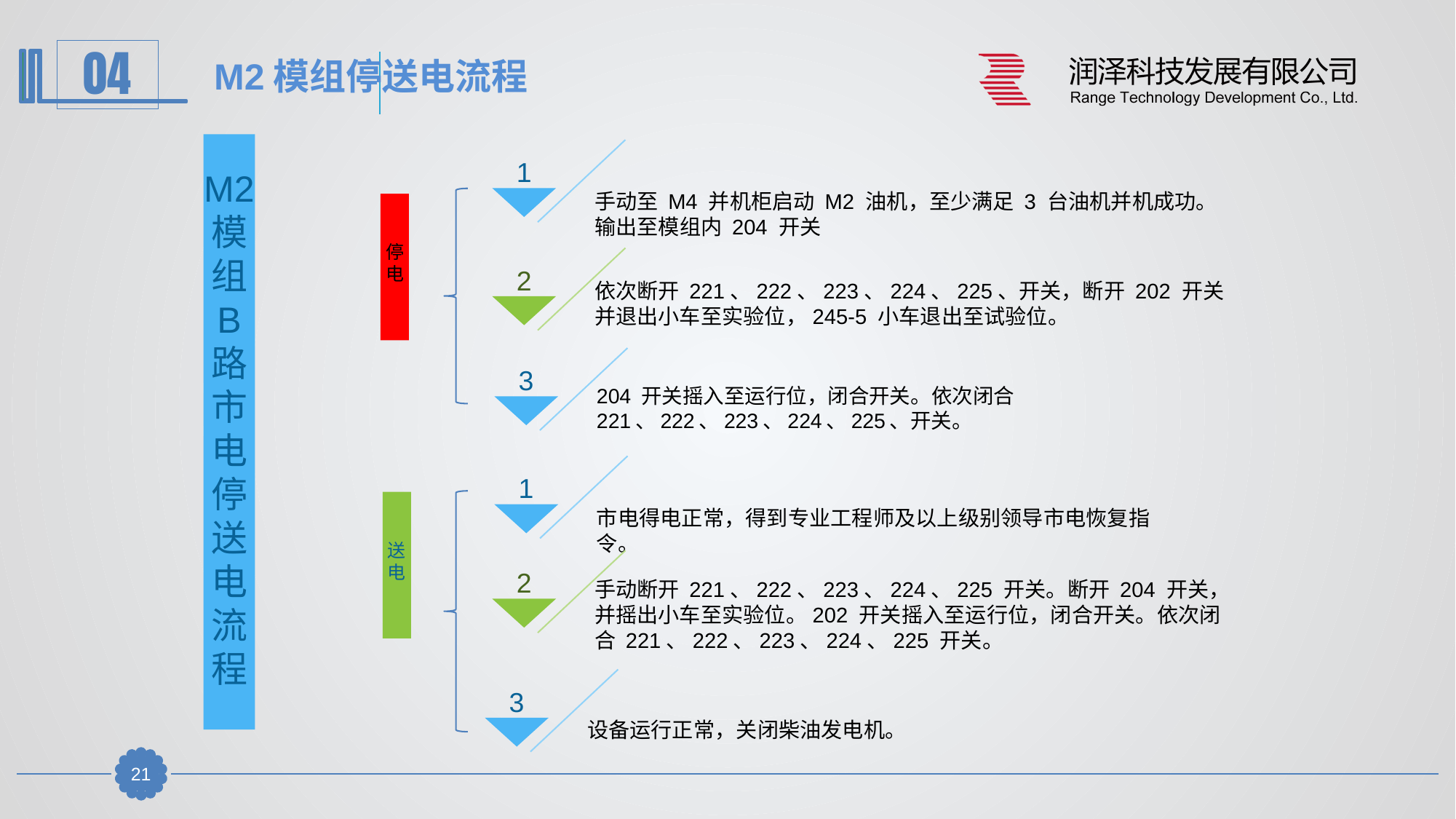

M2模组停送电流程
1
手动至 M4 并机柜启动 M2 油机，至少满足 3 台油机并机成功。输出至模组内 204 开关

M2
模组 B 路市电停送电流程

停电
2
依次断开 221、222、223、224、225、开关，断开 202 开关并退出小车至实验位，245-5 小车退出至试验位。

3
204 开关摇入至运行位，闭合开关。依次闭合 221、222、223、224、225、开关。

1
市电得电正常，得到专业工程师及以上级别领导市电恢复指
令。

送电
2
手动断开 221、222、223、224、225 开关。断开 204 开关，并摇出小车至实验位。202 开关摇入至运行位，闭合开关。依次闭合 221、222、223、224、225 开关。

3
设备运行正常，关闭柴油发电机。

21